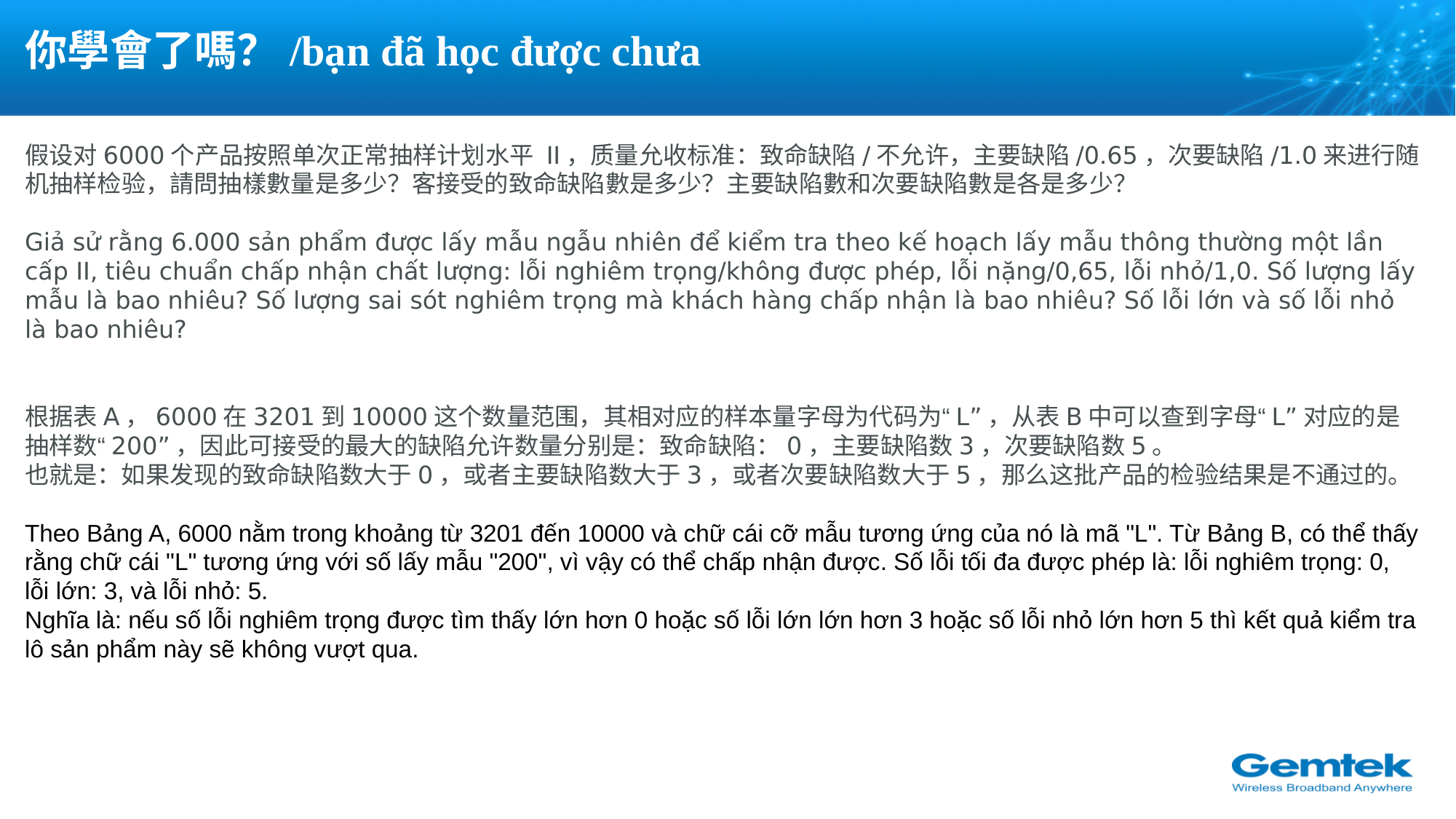

# 你學會了嗎？/bạn đã học được chưa
假设对6000个产品按照单次正常抽样计划水平 II，质量允收标准：致命缺陷/不允许，主要缺陷/0.65，次要缺陷/1.0来进行随机抽样检验，請問抽樣數量是多少？客接受的致命缺陷數是多少？主要缺陷數和次要缺陷數是各是多少？

Giả sử rằng 6.000 sản phẩm được lấy mẫu ngẫu nhiên để kiểm tra theo kế hoạch lấy mẫu thông thường một lần cấp II, tiêu chuẩn chấp nhận chất lượng: lỗi nghiêm trọng/không được phép, lỗi nặng/0,65, lỗi nhỏ/1,0. Số lượng lấy mẫu là bao nhiêu? Số lượng sai sót nghiêm trọng mà khách hàng chấp nhận là bao nhiêu? Số lỗi lớn và số lỗi nhỏ là bao nhiêu?

根据表A，6000在3201到10000这个数量范围，其相对应的样本量字母为代码为“L”，从表B中可以查到字母“L”对应的是抽样数“200”，因此可接受的最大的缺陷允许数量分别是：致命缺陷：0，主要缺陷数3，次要缺陷数5。
也就是：如果发现的致命缺陷数大于0，或者主要缺陷数大于3，或者次要缺陷数大于5，那么这批产品的检验结果是不通过的。

Theo Bảng A, 6000 nằm trong khoảng từ 3201 đến 10000 và chữ cái cỡ mẫu tương ứng của nó là mã "L". Từ Bảng B, có thể thấy rằng chữ cái "L" tương ứng với số lấy mẫu "200", vì vậy có thể chấp nhận được. Số lỗi tối đa được phép là: lỗi nghiêm trọng: 0, lỗi lớn: 3, và lỗi nhỏ: 5.
Nghĩa là: nếu số lỗi nghiêm trọng được tìm thấy lớn hơn 0 hoặc số lỗi lớn lớn hơn 3 hoặc số lỗi nhỏ lớn hơn 5 thì kết quả kiểm tra lô sản phẩm này sẽ không vượt qua.